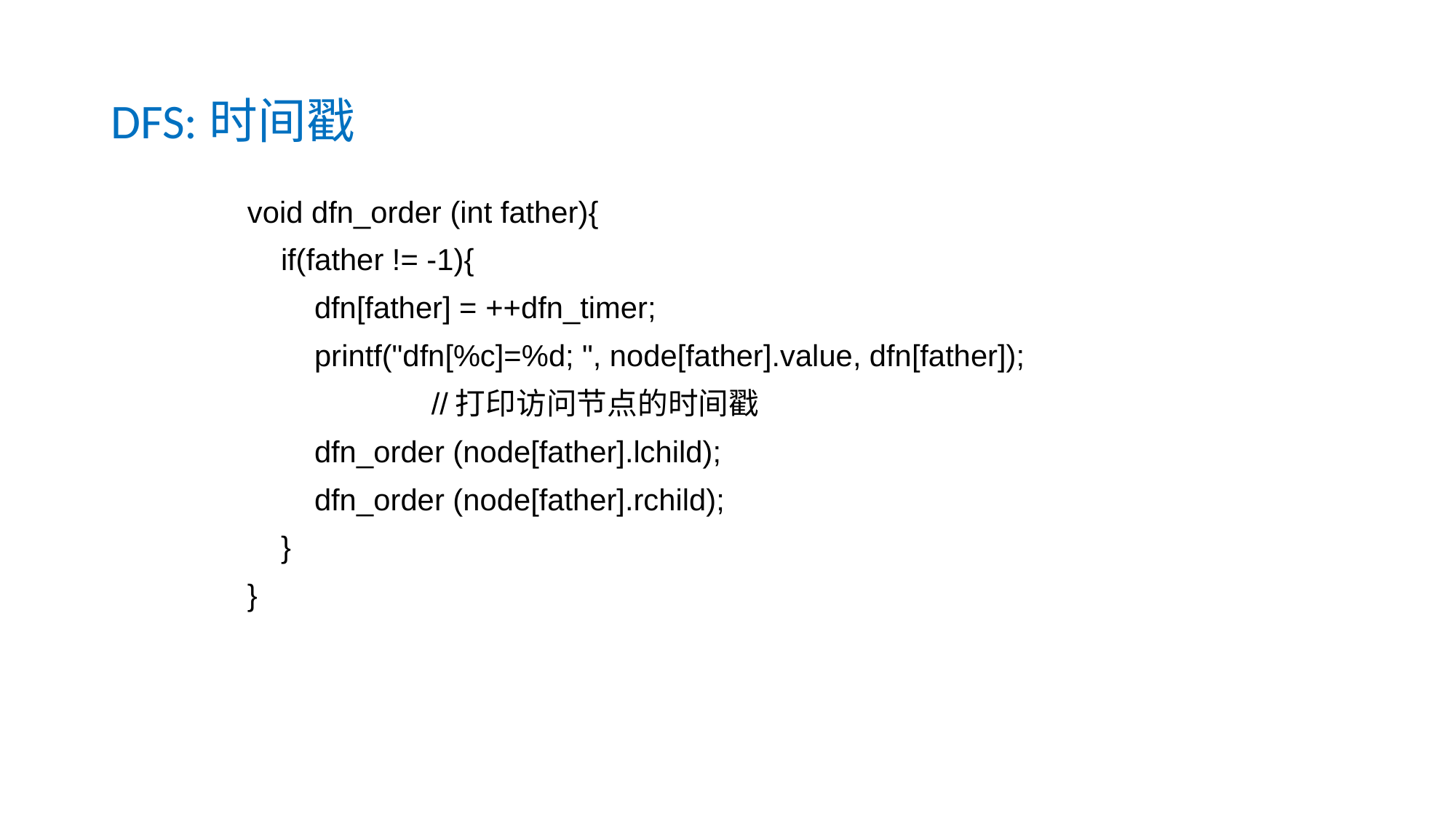

# DFS:时间戳
void dfn_order (int father){
    if(father != -1){
        dfn[father] = ++dfn_timer;
        printf("dfn[%c]=%d; ", node[father].value, dfn[father]);
                      //打印访问节点的时间戳
        dfn_order (node[father].lchild);
        dfn_order (node[father].rchild);
    }
}